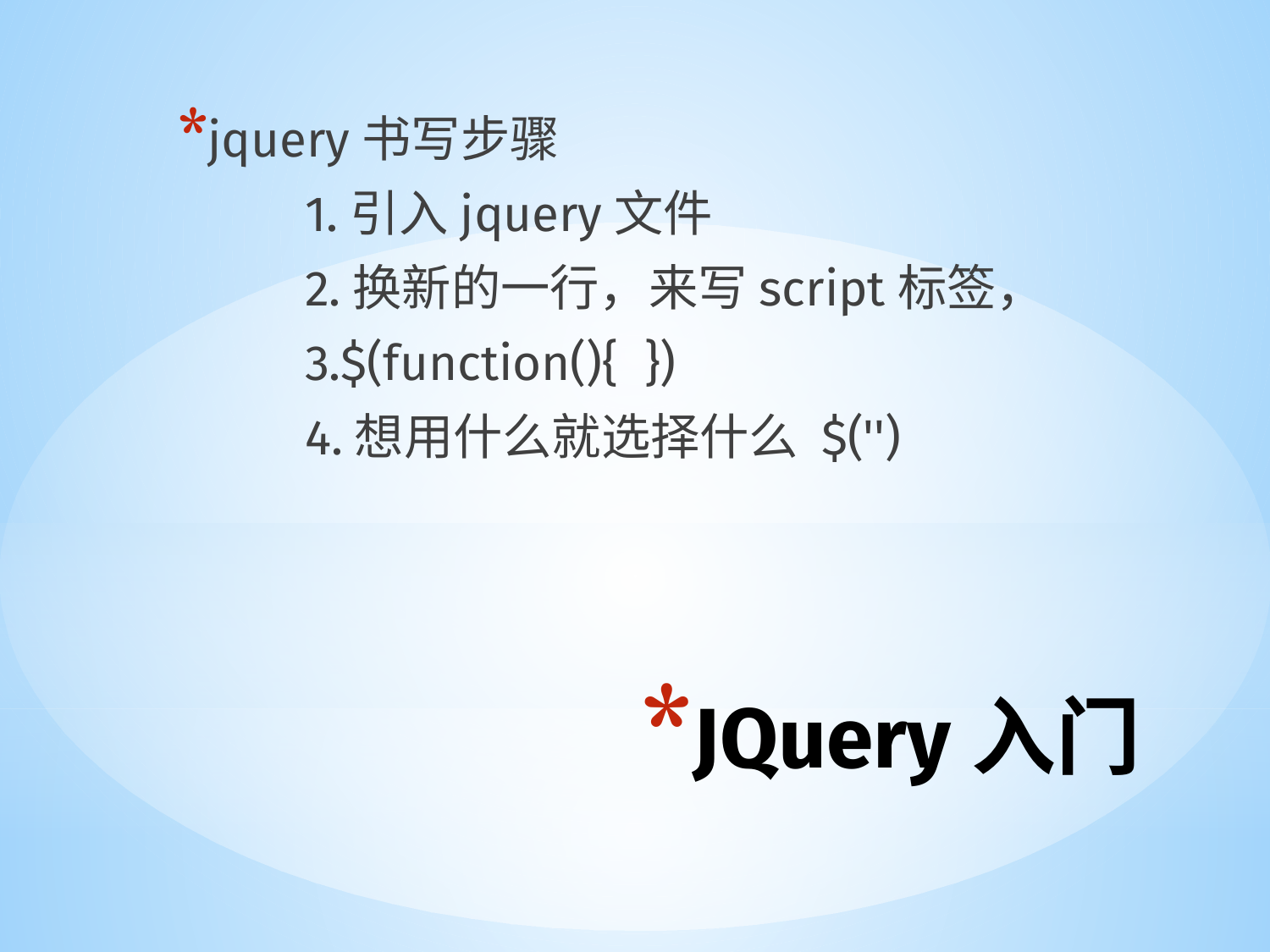

jquery书写步骤
	1.引入jquery文件
	2.换新的一行，来写script标签，
	3.$(function(){  })
	4.想用什么就选择什么 $('')
# JQuery入门